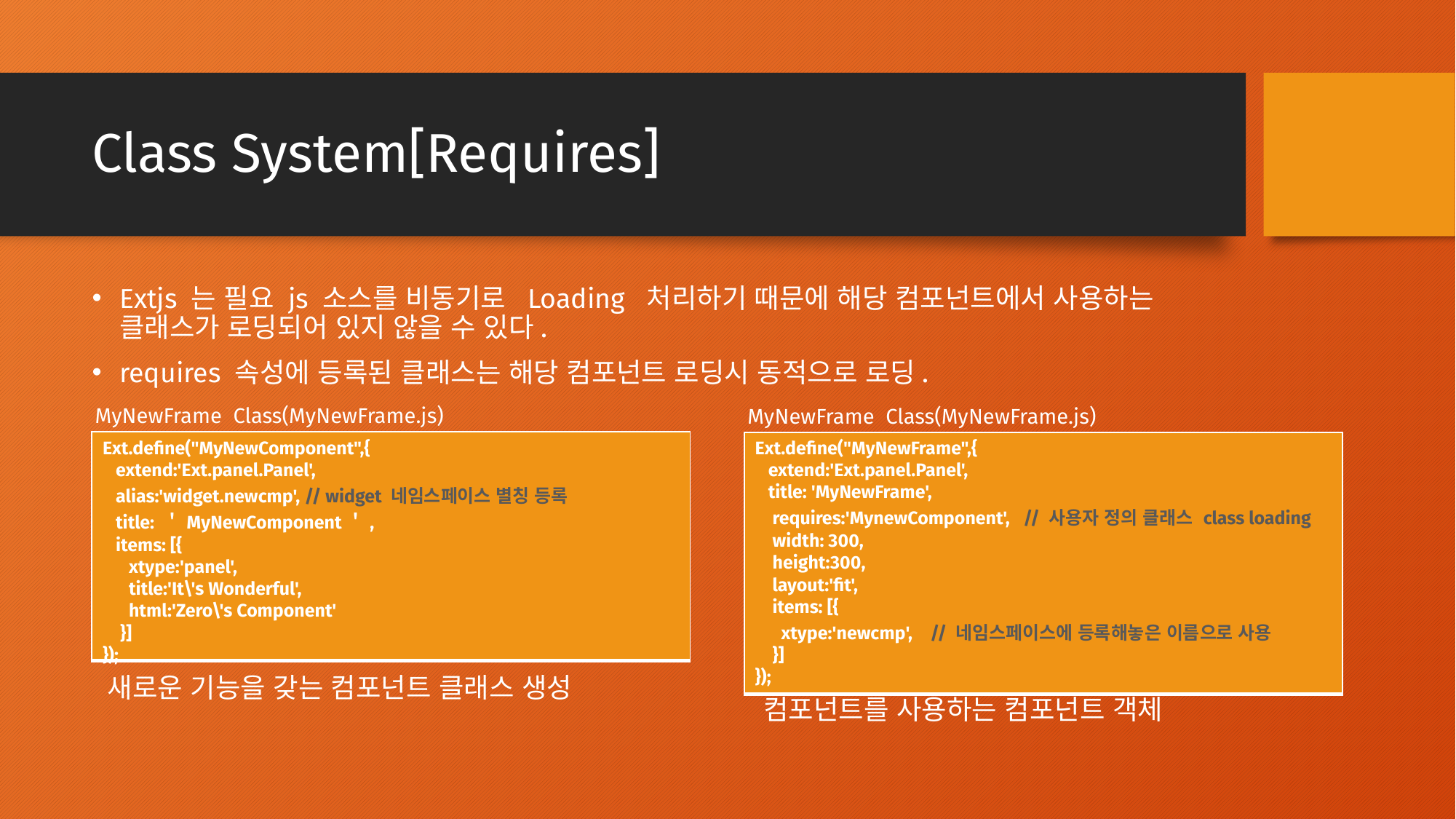

# Class System[Requires]
Extjs 는 필요 js 소스를 비동기로  Loading  처리하기 때문에 해당 컴포넌트에서 사용하는 클래스가 로딩되어 있지 않을 수 있다.
requires 속성에 등록된 클래스는 해당 컴포넌트 로딩시 동적으로 로딩.
MyNewFrame  Class(MyNewFrame.js)
MyNewFrame  Class(MyNewFrame.js)
| Ext.define("MyNewComponent",{ extend:'Ext.panel.Panel', alias:'widget.newcmp', // widget 네임스페이스 별칭 등록 title: ＇MyNewComponent＇, items: [{ xtype:'panel', title:'It\'s Wonderful', html:'Zero\'s Component' }] }); |
| --- |
| Ext.define("MyNewFrame",{ extend:'Ext.panel.Panel', title: 'MyNewFrame', requires:'MynewComponent', // 사용자 정의 클래스 class loading width: 300, height:300, layout:'fit', items: [{ xtype:'newcmp', // 네임스페이스에 등록해놓은 이름으로 사용 }] }); |
| --- |
새로운 기능을 갖는 컴포넌트 클래스 생성
컴포넌트를 사용하는 컴포넌트 객체